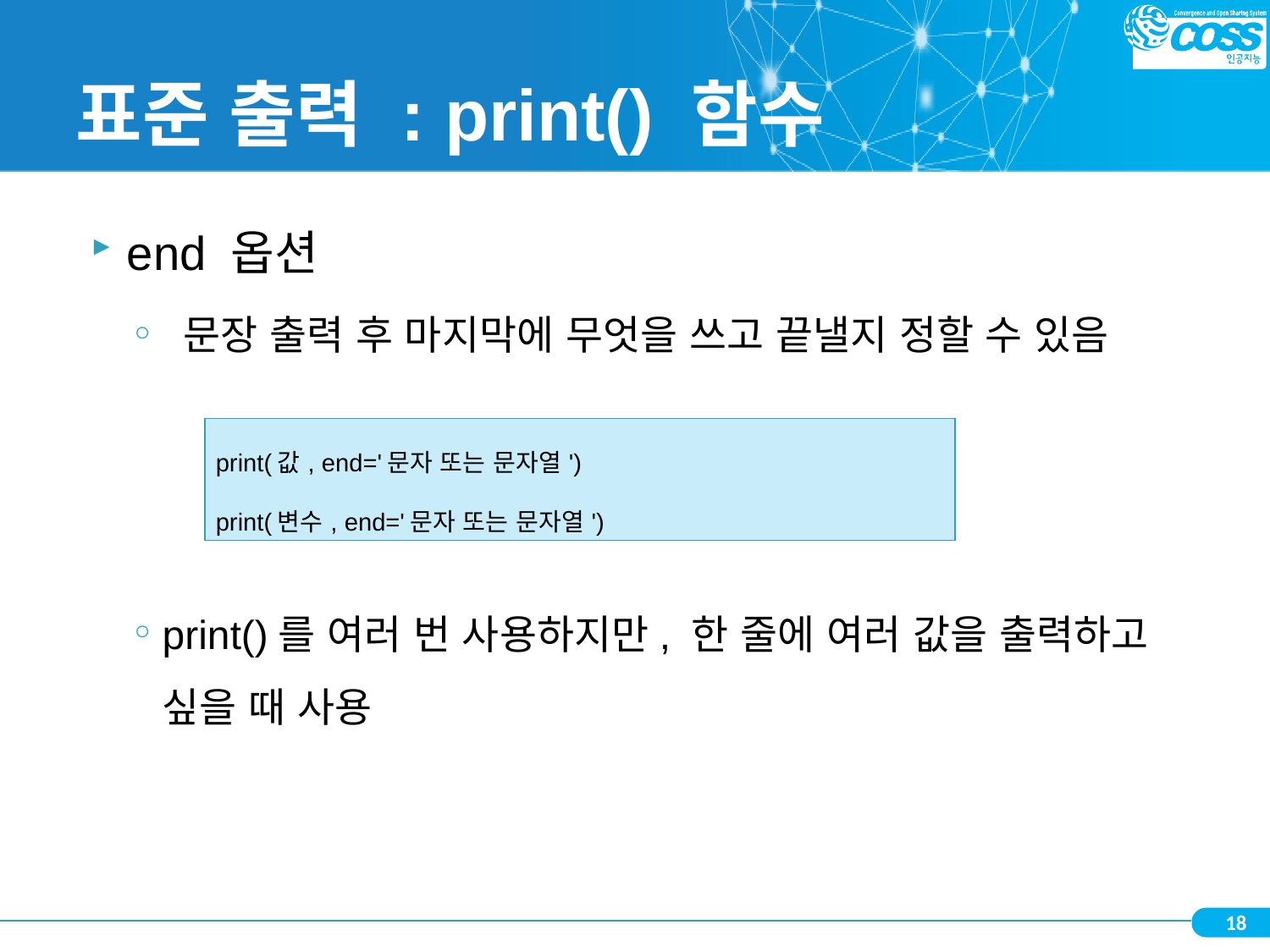

# 표준 출력 : print() 함수
end 옵션
 문장 출력 후 마지막에 무엇을 쓰고 끝낼지 정할 수 있음

print()를 여러 번 사용하지만, 한 줄에 여러 값을 출력하고 싶을 때 사용
| print(값, end='문자 또는 문자열') print(변수, end='문자 또는 문자열') |
| --- |